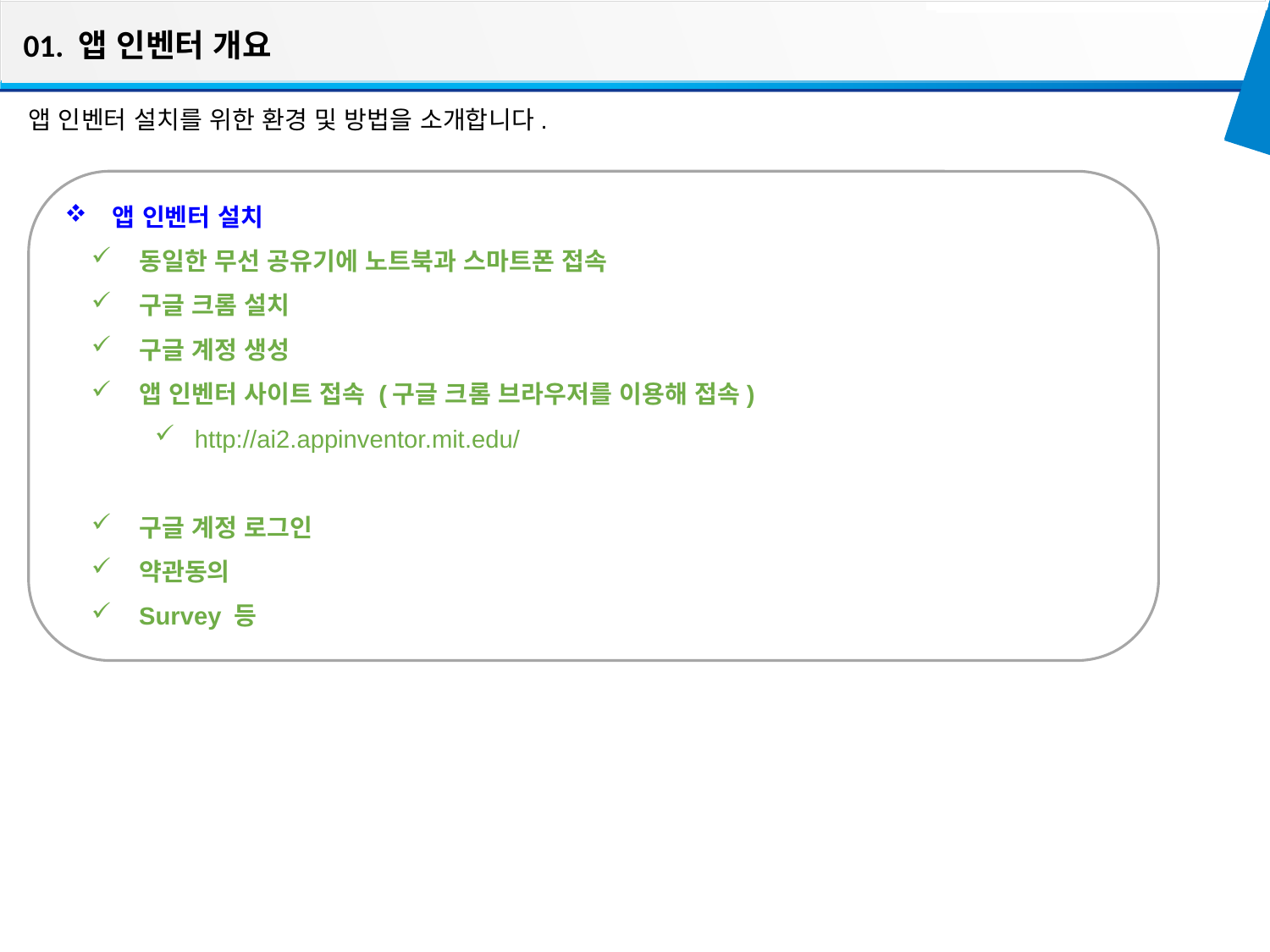

01. 앱 인벤터 개요

앱 인벤터 설치를 위한 환경 및 방법을 소개합니다.
앱 인벤터 설치
동일한 무선 공유기에 노트북과 스마트폰 접속
구글 크롬 설치
구글 계정 생성
앱 인벤터 사이트 접속 (구글 크롬 브라우저를 이용해 접속)
http://ai2.appinventor.mit.edu/

구글 계정 로그인
약관동의
Survey 등